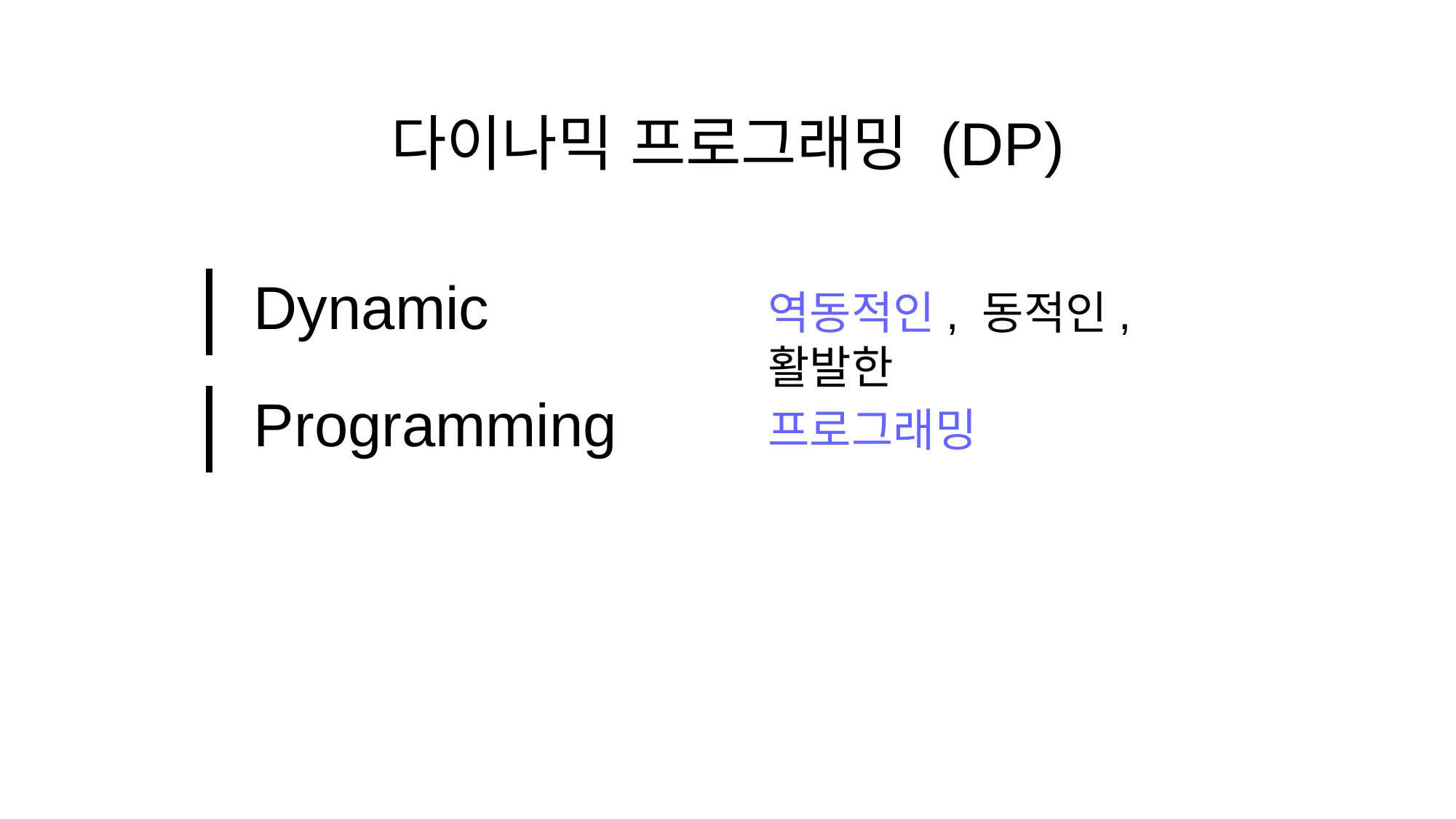

다이나믹 프로그래밍 (DP)
| Dynamic |
| --- |
역동적인, 동적인, 활발한
| Programming |
| --- |
프로그래밍